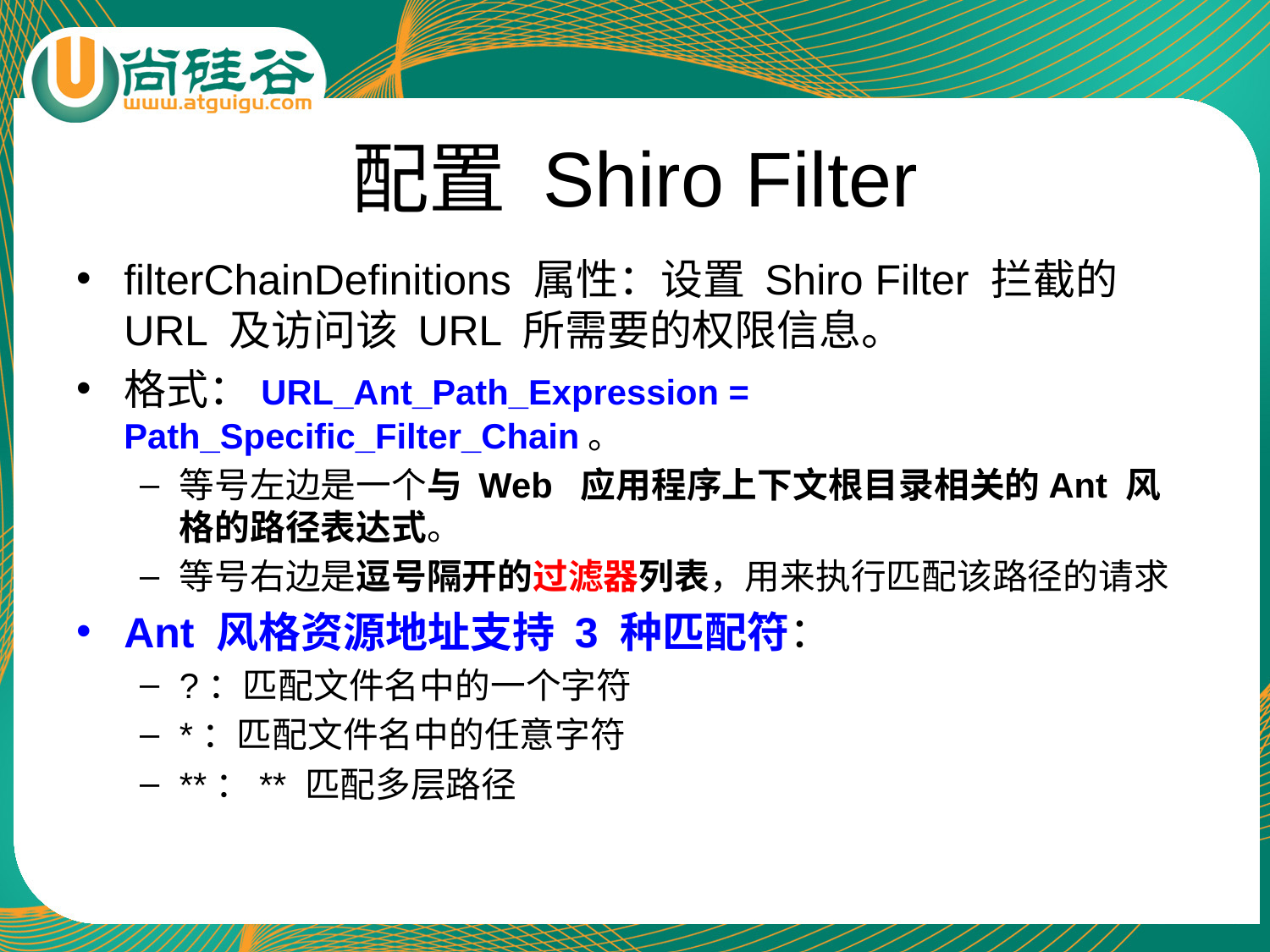

# 配置 Shiro Filter
filterChainDefinitions 属性：设置 Shiro Filter 拦截的 URL 及访问该 URL 所需要的权限信息。
格式：URL_Ant_Path_Expression = Path_Specific_Filter_Chain。
等号左边是一个与 Web  应用程序上下文根目录相关的Ant 风格的路径表达式。
等号右边是逗号隔开的过滤器列表，用来执行匹配该路径的请求
Ant 风格资源地址支持 3 种匹配符：
?：匹配文件名中的一个字符
*：匹配文件名中的任意字符
**：** 匹配多层路径